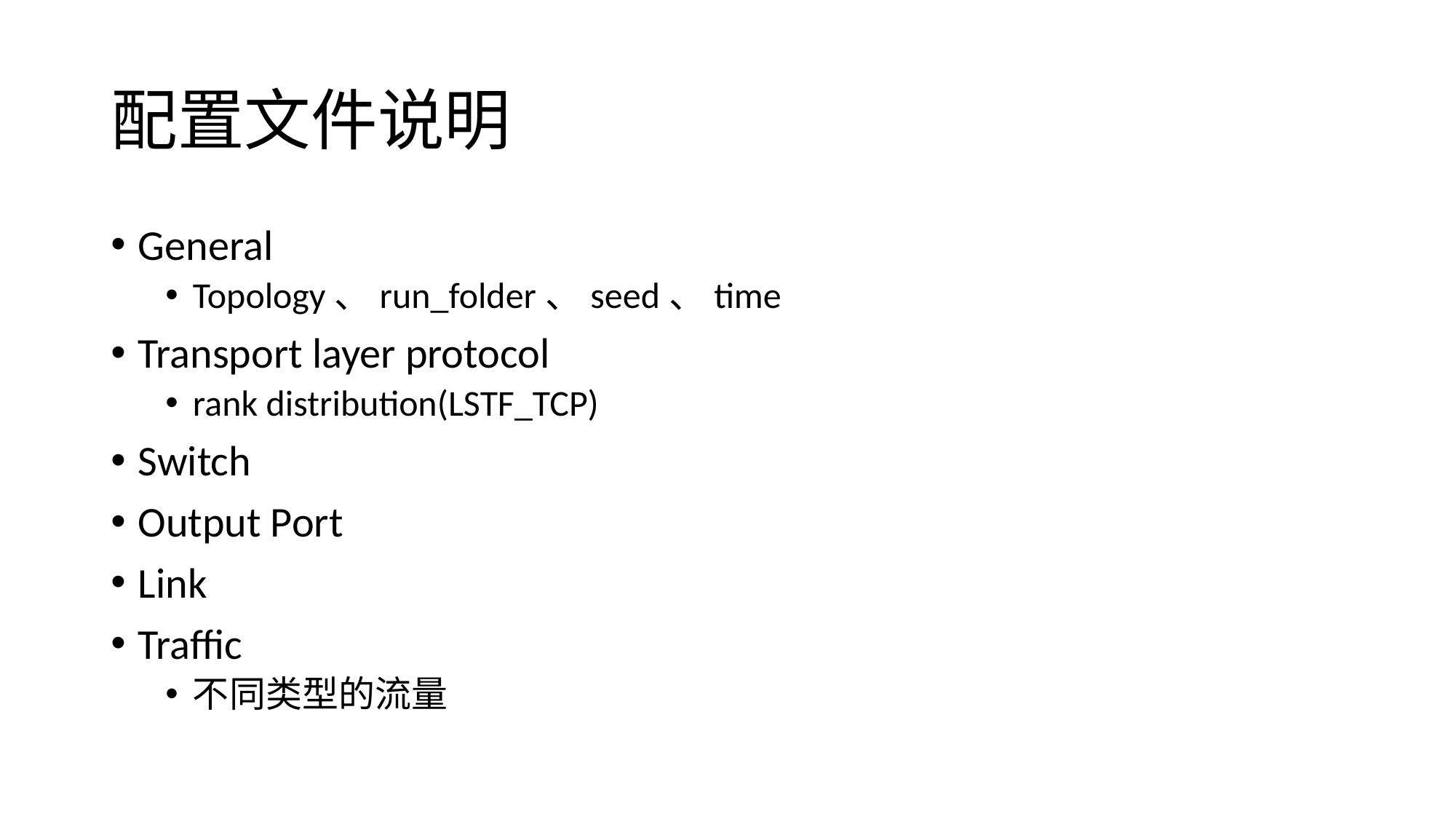

# 配置文件说明
General
Topology、run_folder、seed、time
Transport layer protocol
rank distribution(LSTF_TCP)
Switch
Output Port
Link
Traffic
不同类型的流量